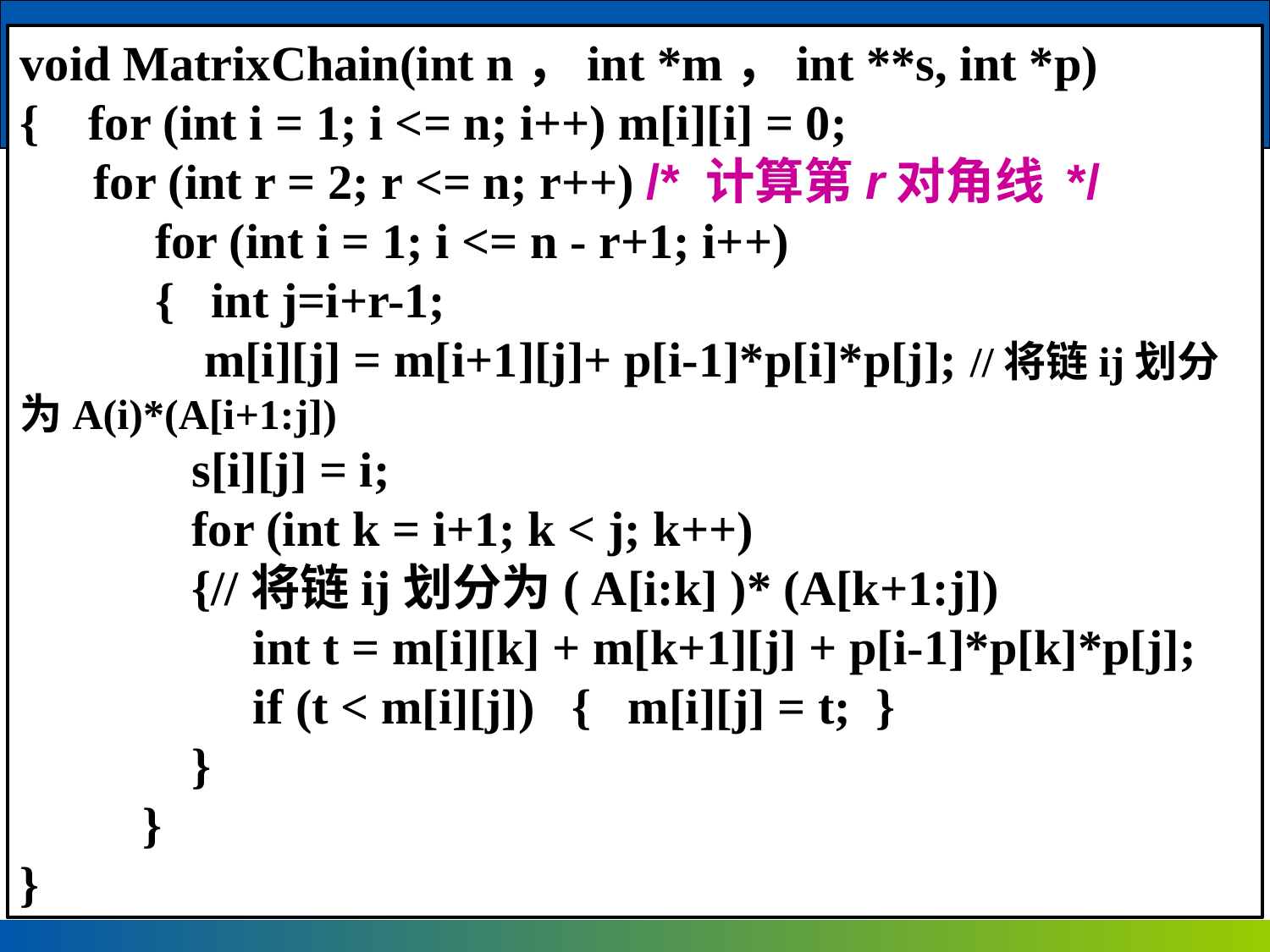

void MatrixChain(int n，int *m，int **s, int *p)
{    for (int i = 1; i <= n; i++) m[i][i] = 0;
      for (int r = 2; r <= n; r++) /* 计算第r对角线 */
           for (int i = 1; i <= n - r+1; i++)
           {   int j=i+r-1;
               m[i][j] = m[i+1][j]+ p[i-1]*p[i]*p[j]; //将链ij划分为A(i)*(A[i+1:j])
              s[i][j] = i;
              for (int k = i+1; k < j; k++)
              {//将链ij划分为( A[i:k] )* (A[k+1:j])
                   int t = m[i][k] + m[k+1][j] + p[i-1]*p[k]*p[j];
                   if (t < m[i][j])   {   m[i][j] = t;  }
              }
          }
}